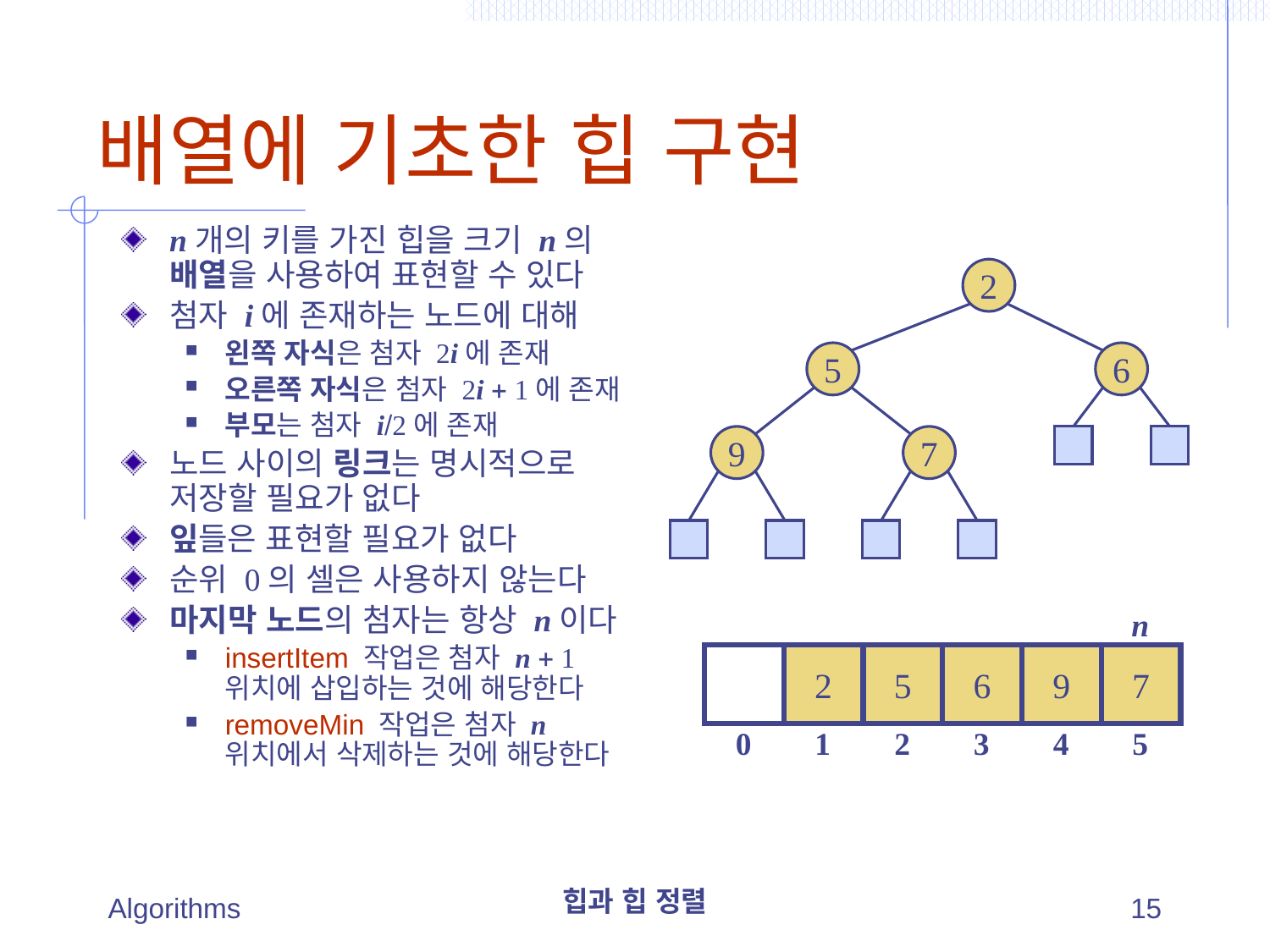

# 배열에 기초한 힙 구현
n개의 키를 가진 힙을 크기 n의 배열을 사용하여 표현할 수 있다
첨자 i에 존재하는 노드에 대해
왼쪽 자식은 첨자 2i에 존재
오른쪽 자식은 첨자 2i + 1에 존재
부모는 첨자 i/2에 존재
노드 사이의 링크는 명시적으로 저장할 필요가 없다
잎들은 표현할 필요가 없다
순위 0의 셀은 사용하지 않는다
마지막 노드의 첨자는 항상 n이다
insertItem 작업은 첨자 n + 1 위치에 삽입하는 것에 해당한다
removeMin 작업은 첨자 n 위치에서 삭제하는 것에 해당한다
2
5
6
9
7

n

2
5
6
9
7
0
1
2
3
4
5
Algorithms
힙과 힙 정렬
15